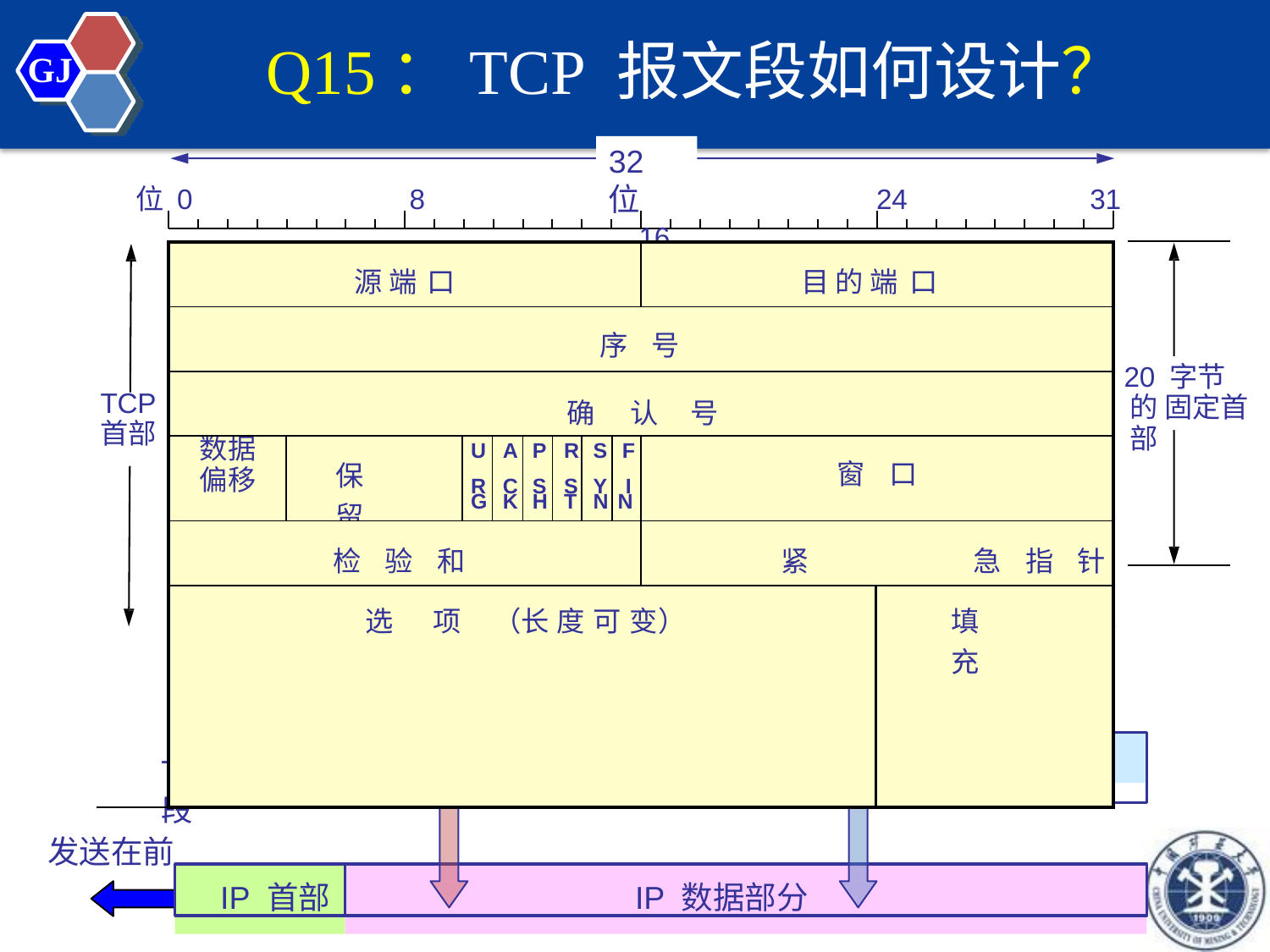

# Q15：TCP 报文段如何设计？
GJ

32 位
16

位 0
8
24
31

| TCP 首部 | 源 端 口 |  |  |  |  |  |  |  | 目 的 端 口 |  |
| --- | --- | --- | --- | --- | --- | --- | --- | --- | --- | --- |
|  | 序 号 |  |  |  |  |  |  |  |  |  |
|  | 确 认 号 |  |  |  |  |  |  |  |  |  |
|  | 数据 偏移 | 保 留 | U R G | A C K | P S H | R S T | S Y N | F I N | 窗 口 |  |
|  | 检 验 和 |  |  |  |  |  |  |  | 紧 急 指 针 |  |
|  | 选 项 （长 度 可 变） |  |  |  |  |  |  |  |  | 填 充 |

20 字节的 固定首部

TCP 首部
TCP 数据部分

TCP 报文段

发送在前

IP 首部

IP 数据部分